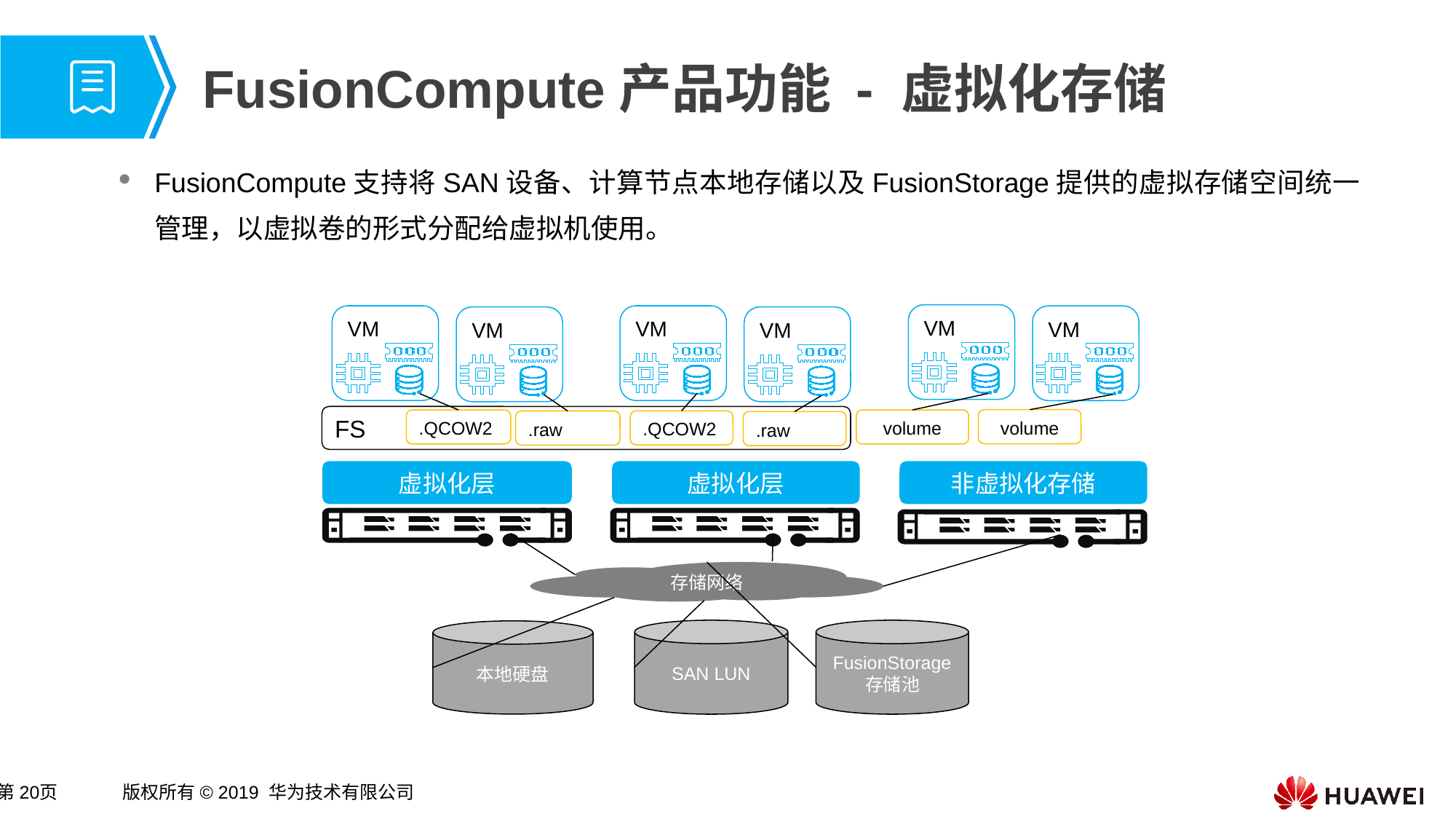

# FusionCompute产品功能 - 虚拟化存储
FusionCompute支持将SAN设备、计算节点本地存储以及FusionStorage提供的虚拟存储空间统一管理，以虚拟卷的形式分配给虚拟机使用。
VM

VM

VM

VM

VM

VM

FS
volume
.QCOW2
volume
.QCOW2
.raw
.raw
虚拟化层
虚拟化层
非虚拟化存储

存储网络
SAN LUN
FusionStorage
       存储池
本地硬盘